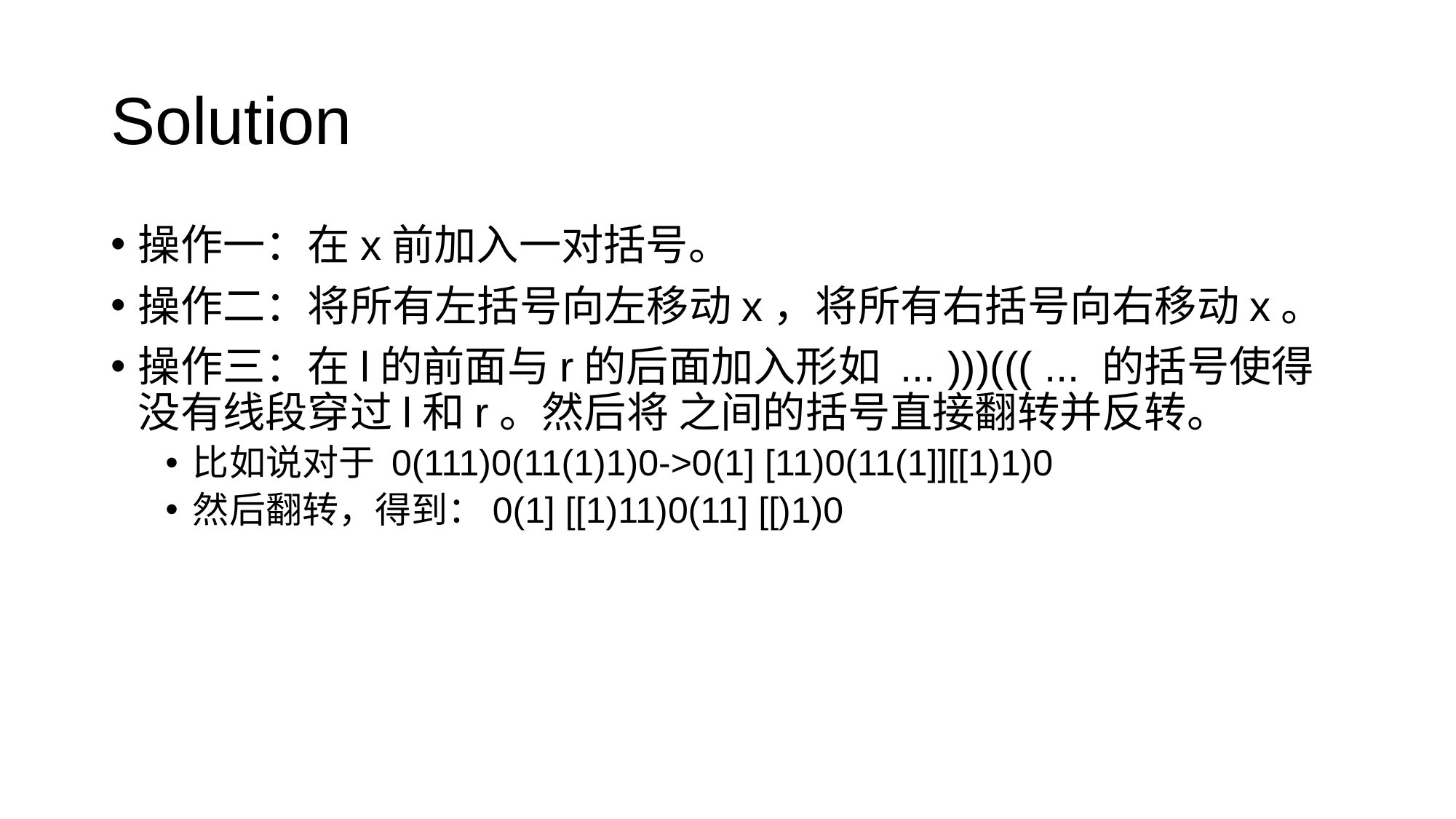

# Solution
操作一：在x前加入一对括号。
操作二：将所有左括号向左移动x，将所有右括号向右移动x。
操作三：在l的前面与r的后面加入形如 ... )))((( ... 的括号使得没有线段穿过l和r。然后将 之间的括号直接翻转并反转。
比如说对于 0(111)0(11(1)1)0->0(1] [11)0(11(1]][[1)1)0
然后翻转，得到：0(1] [[1)11)0(11] [[)1)0